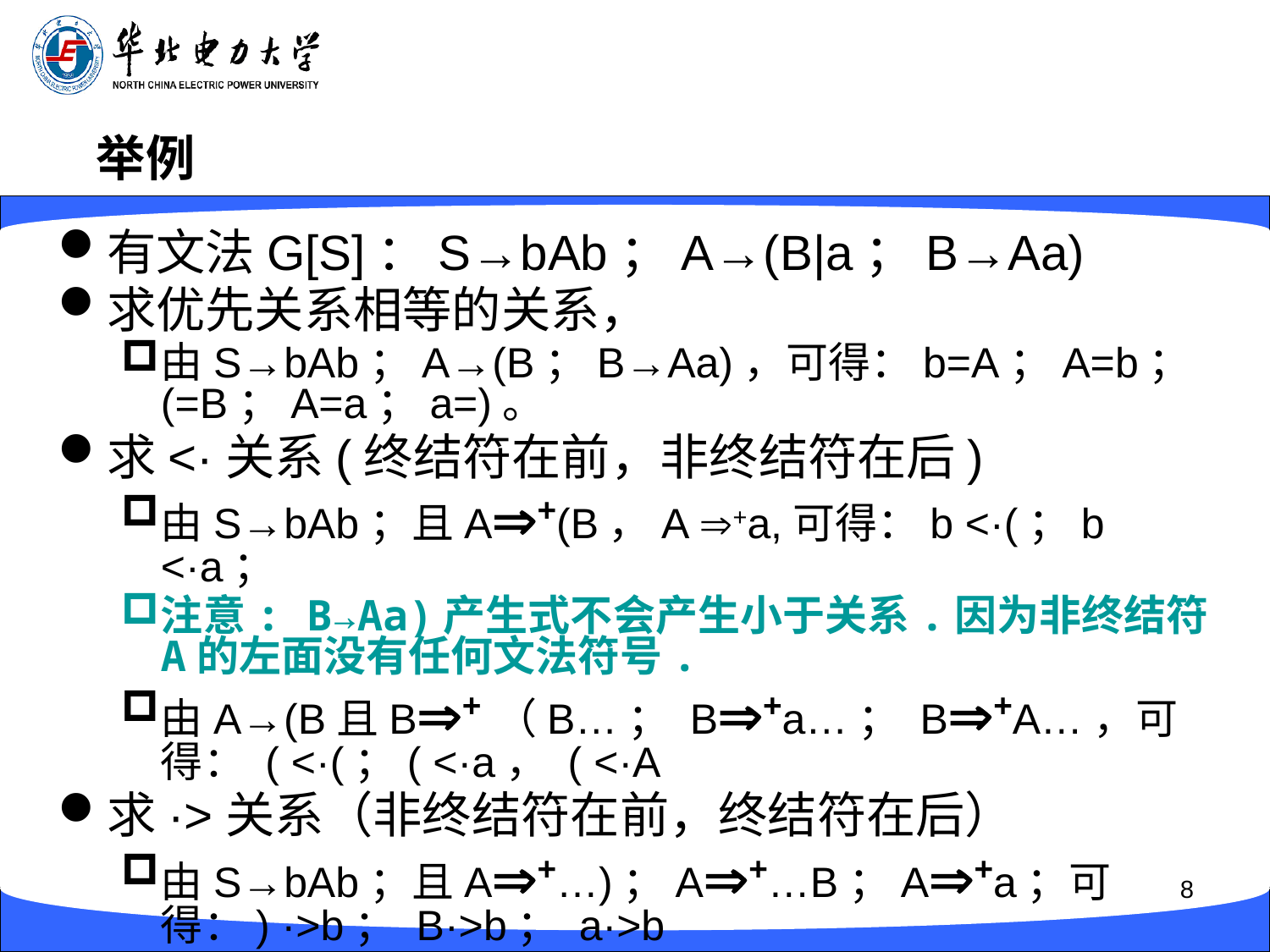

# 举例
有文法G[S]：S→bAb；A→(B|a；B→Aa)
求优先关系相等的关系，
由S→bAb；A→(B；B→Aa)，可得：b=A；A=b；(=B；A=a；a=)。
求<·关系(终结符在前，非终结符在后)
由S→bAb；且A⇒+(B，A ⇒+a,可得：b <·(；b <·a；
注意: B→Aa)产生式不会产生小于关系.因为非终结符A的左面没有任何文法符号.
由A→(B且B⇒+（B…； B⇒+a…； B⇒+A…，可得： ( <·(；( <·a， ( <·A
求·>关系（非终结符在前，终结符在后）
由S→bAb；且A⇒+…)；A⇒+…B；A⇒+a；可得：) ·>b； B·>b； a·>b
8